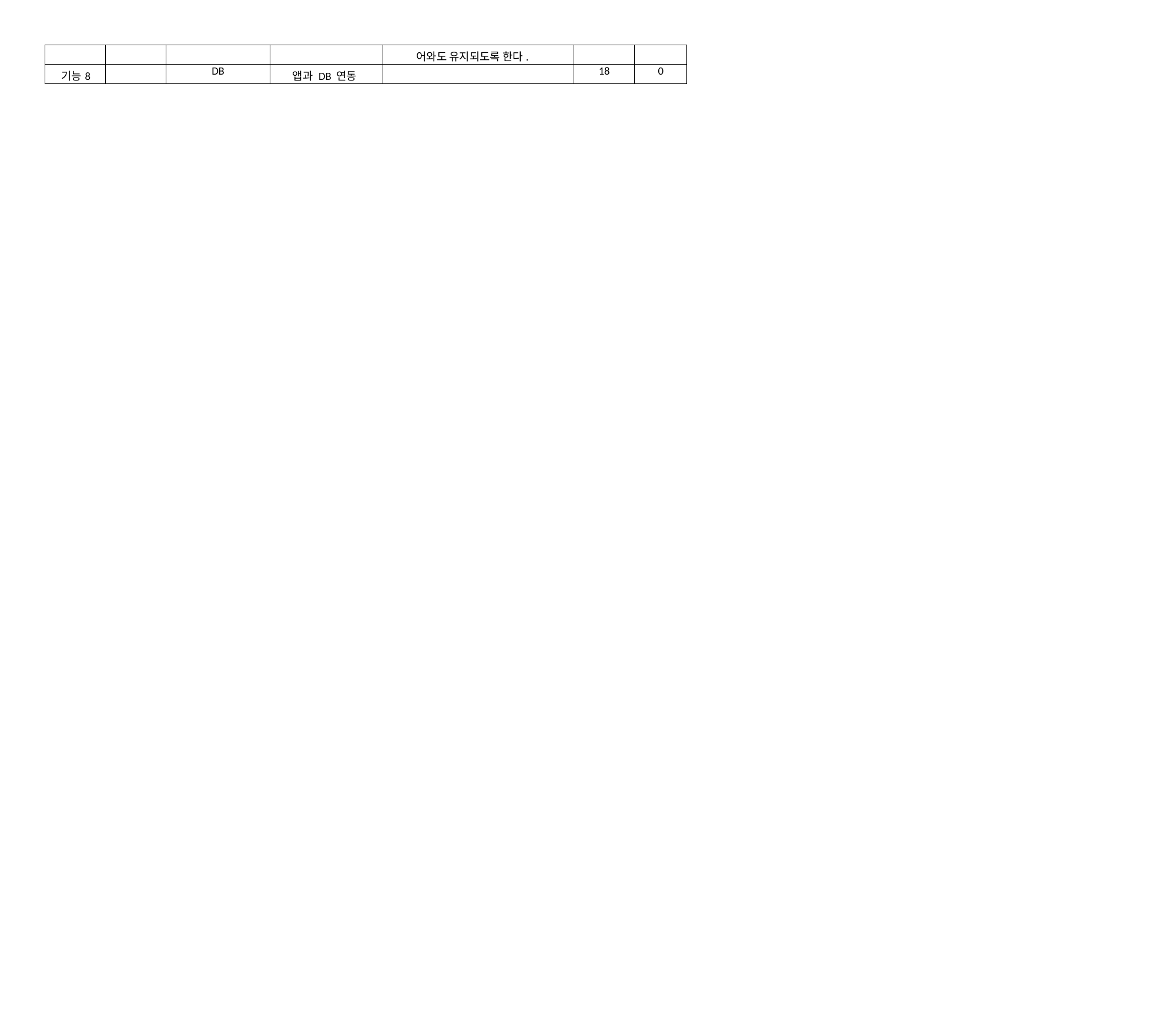

|  |  |  |  | 어와도 유지되도록 한다. |  |  |
| --- | --- | --- | --- | --- | --- | --- |
| 기능8 |  | DB | 앱과 DB 연동 |  | 18 | 0 |